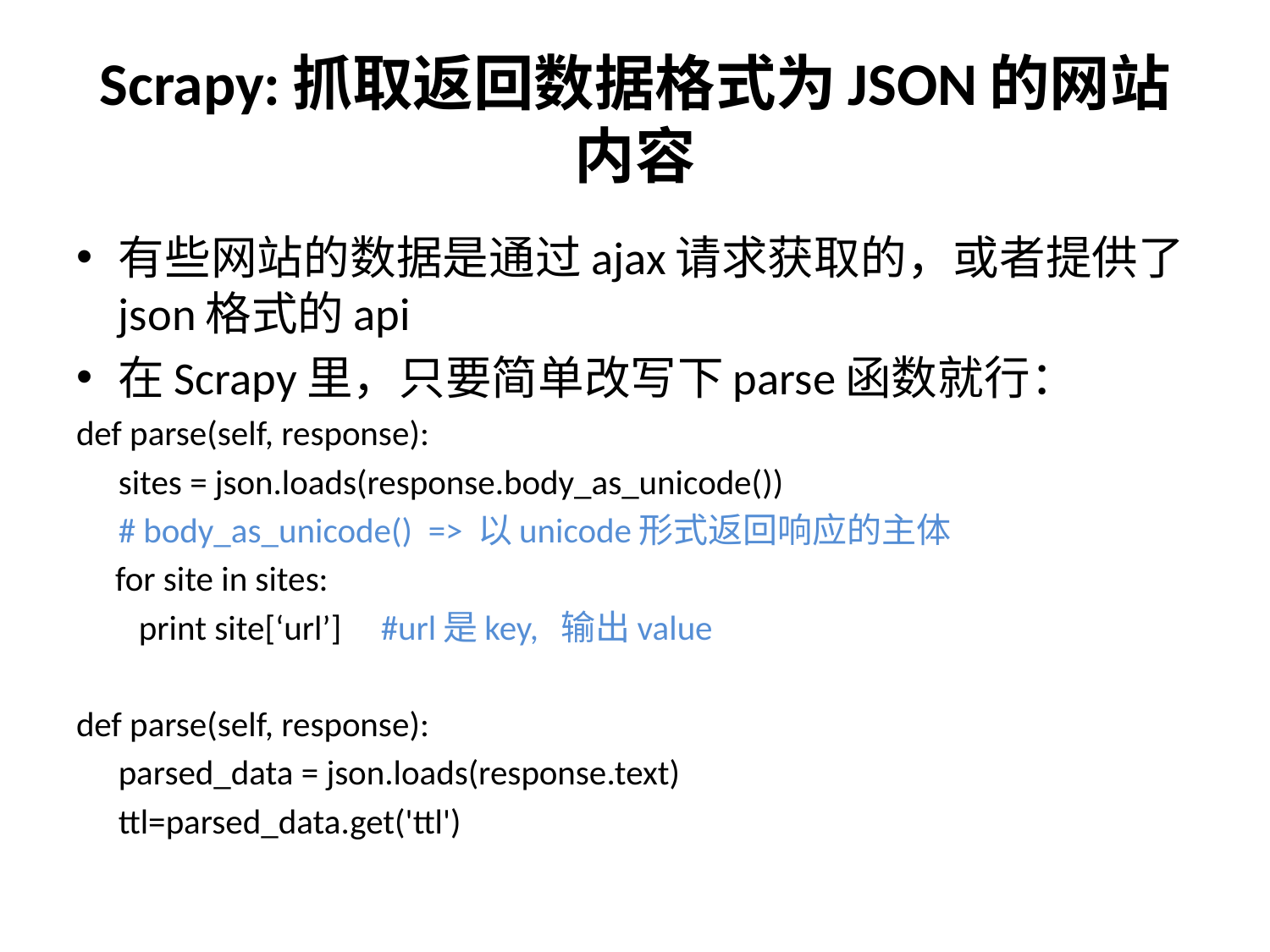

# Scrapy:抓取返回数据格式为JSON的网站内容
有些网站的数据是通过ajax请求获取的，或者提供了json格式的api
在Scrapy里，只要简单改写下parse函数就行：
def parse(self, response):
   	sites = json.loads(response.body_as_unicode())
	# body_as_unicode()  => 以unicode形式返回响应的主体
     for site in sites:
        print site[‘url’]     #url是key,  输出value

def parse(self, response):
	parsed_data = json.loads(response.text)
	ttl=parsed_data.get('ttl')